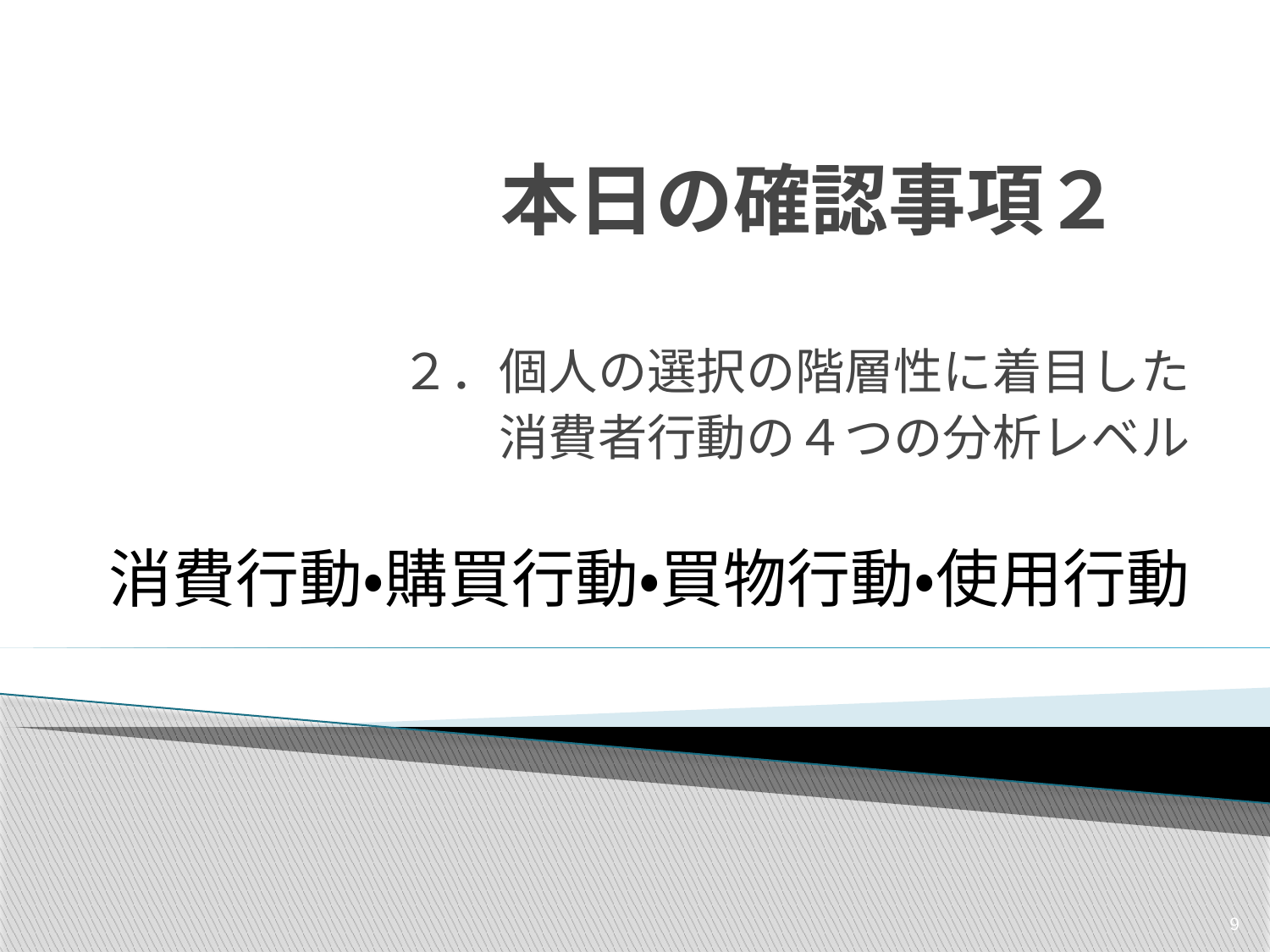

# 本日の確認事項２

２．個人の選択の階層性に着目した
消費者行動の４つの分析レベル

消費行動・購買行動・買物行動・使用行動

9